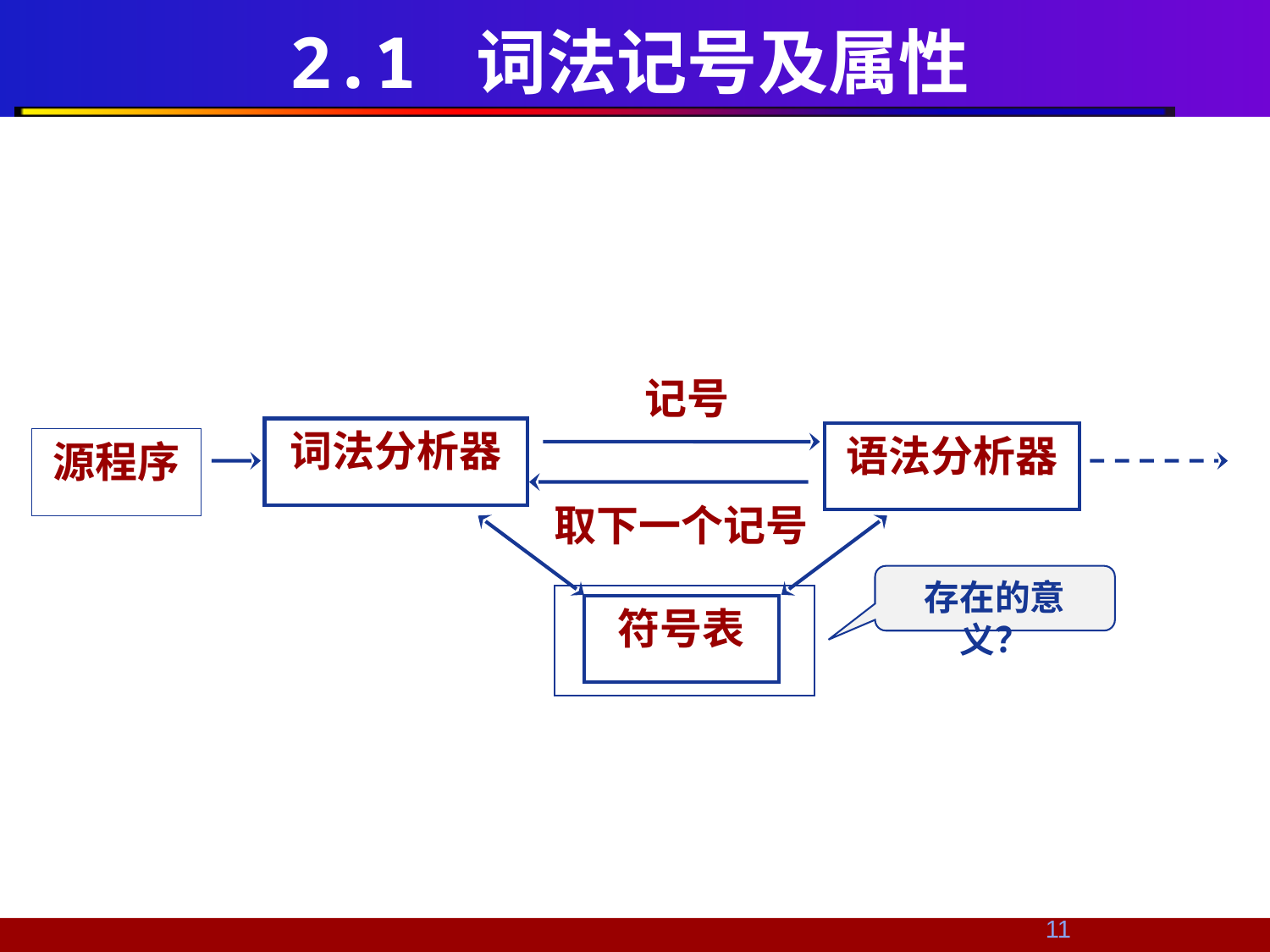

# 2.1 词法记号及属性
记号
词法分析器
语法分析器
源程序

取下一个记号

存在的意义？

符号表
11